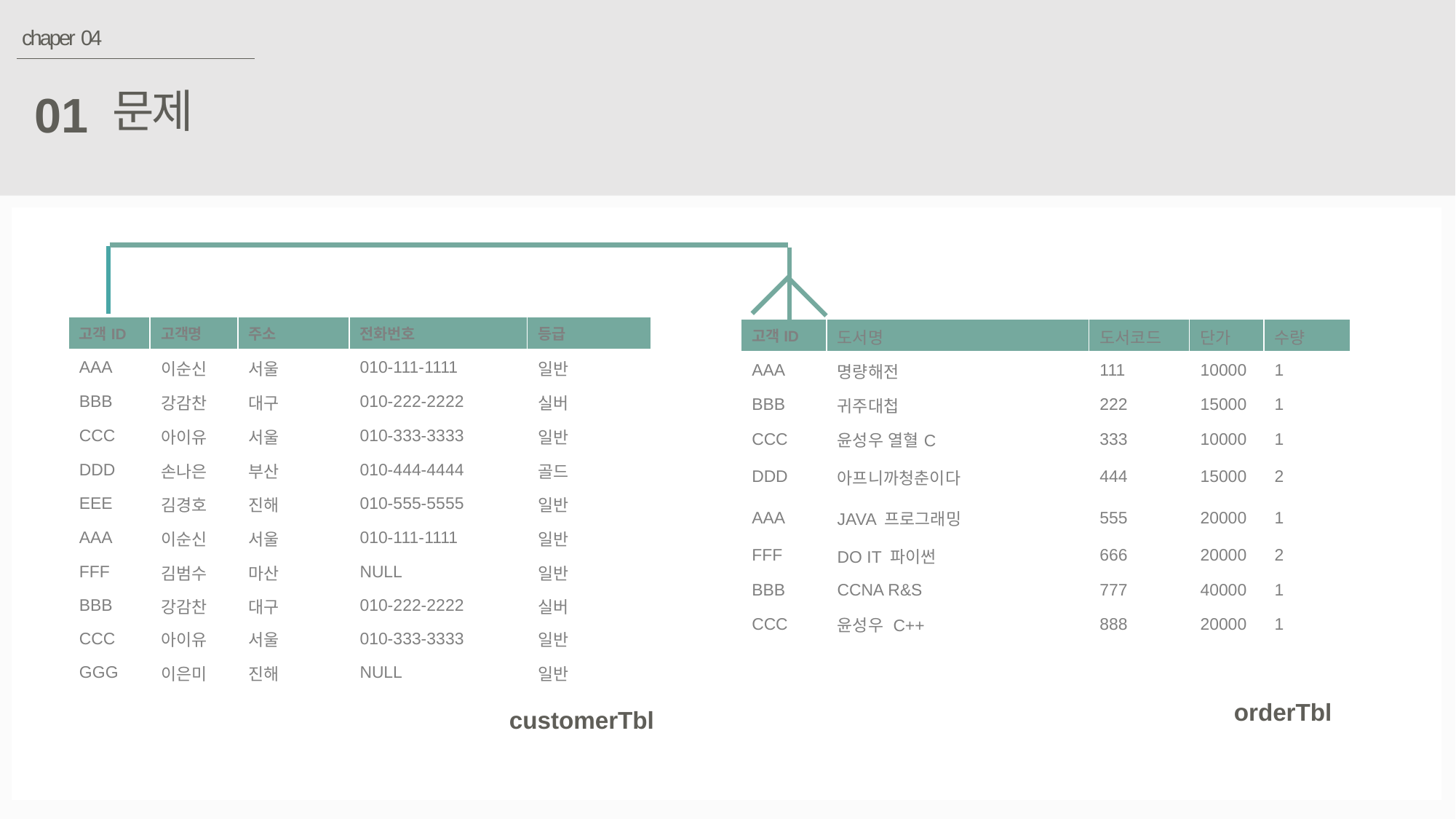

chaper  04
문제
01

| 고객ID | 고객명 | 주소 | 전화번호 | 등급 |
| --- | --- | --- | --- | --- |
| AAA | 이순신 | 서울 | 010-111-1111 | 일반 |
| BBB | 강감찬 | 대구 | 010-222-2222 | 실버 |
| CCC | 아이유 | 서울 | 010-333-3333 | 일반 |
| DDD | 손나은 | 부산 | 010-444-4444 | 골드 |
| EEE | 김경호 | 진해 | 010-555-5555 | 일반 |
| AAA | 이순신 | 서울 | 010-111-1111 | 일반 |
| FFF | 김범수 | 마산 | NULL | 일반 |
| BBB | 강감찬 | 대구 | 010-222-2222 | 실버 |
| CCC | 아이유 | 서울 | 010-333-3333 | 일반 |
| GGG | 이은미 | 진해 | NULL | 일반 |
| 고객ID | 도서명 | 도서코드 | 단가 | 수량 |
| --- | --- | --- | --- | --- |
| AAA | 명량해전 | 111 | 10000 | 1 |
| BBB | 귀주대첩 | 222 | 15000 | 1 |
| CCC | 윤성우 열혈C | 333 | 10000 | 1 |
| DDD | 아프니까청춘이다 | 444 | 15000 | 2 |
| AAA | JAVA 프로그래밍 | 555 | 20000 | 1 |
| FFF | DO IT 파이썬 | 666 | 20000 | 2 |
| BBB | CCNA R&S | 777 | 40000 | 1 |
| CCC | 윤성우 C++ | 888 | 20000 | 1 |
orderTbl
customerTbl